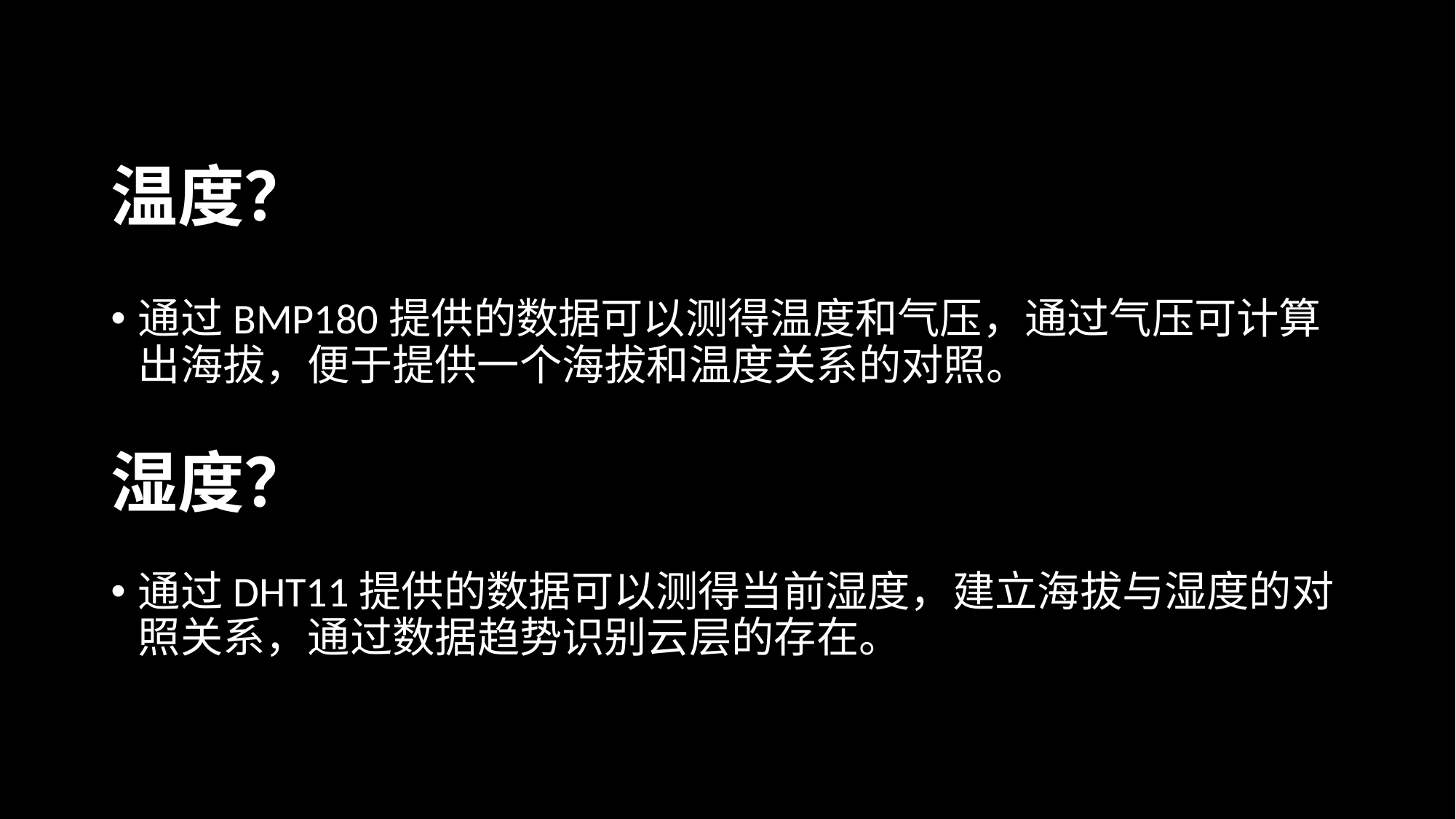

# 温度？
通过BMP180提供的数据可以测得温度和气压，通过气压可计算出海拔，便于提供一个海拔和温度关系的对照。

湿度？
通过DHT11提供的数据可以测得当前湿度，建立海拔与湿度的对照关系，通过数据趋势识别云层的存在。